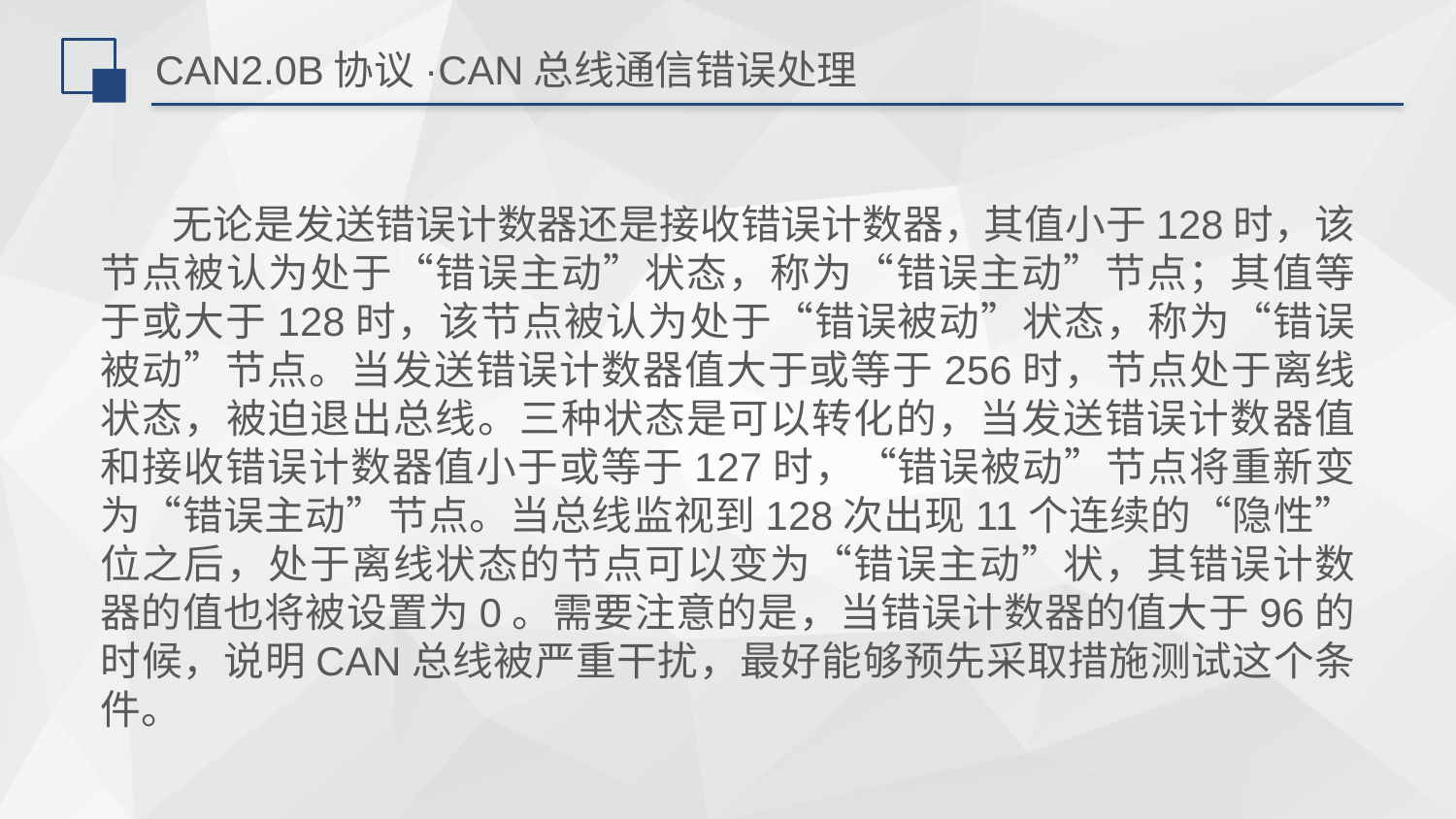

# CAN2.0B协议·CAN总线通信错误处理
无论是发送错误计数器还是接收错误计数器，其值小于128时，该节点被认为处于“错误主动”状态，称为“错误主动”节点；其值等于或大于128时，该节点被认为处于“错误被动”状态，称为“错误被动”节点。当发送错误计数器值大于或等于256时，节点处于离线状态，被迫退出总线。三种状态是可以转化的，当发送错误计数器值和接收错误计数器值小于或等于127时，“错误被动”节点将重新变为“错误主动”节点。当总线监视到128次出现11个连续的“隐性”位之后，处于离线状态的节点可以变为“错误主动”状，其错误计数器的值也将被设置为0。需要注意的是，当错误计数器的值大于96的时候，说明CAN总线被严重干扰，最好能够预先采取措施测试这个条件。